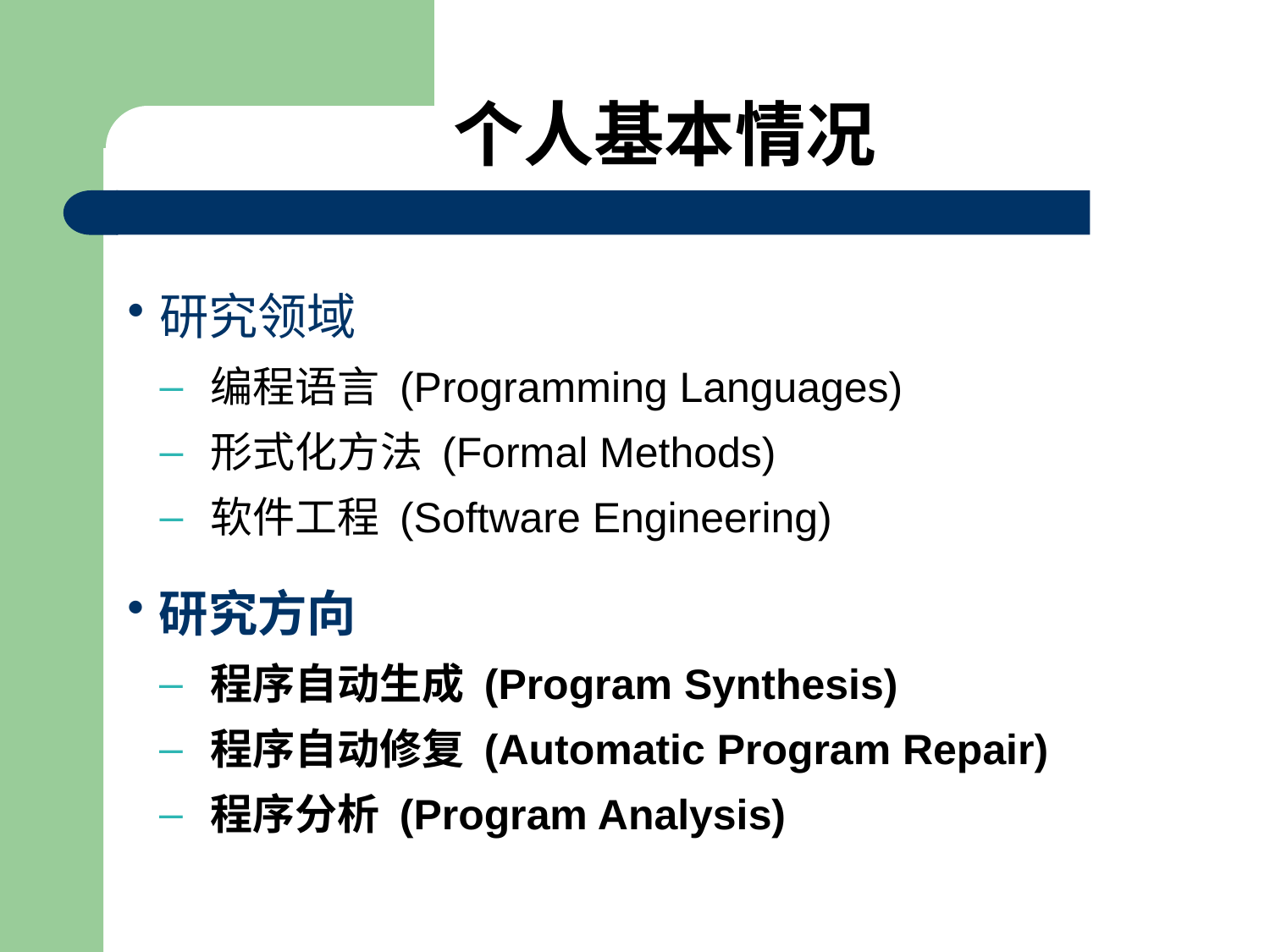

# 个人基本情况
研究领域
 编程语言 (Programming Languages)
 形式化方法 (Formal Methods)
 软件工程 (Software Engineering)

研究方向
 程序自动生成 (Program Synthesis)
 程序自动修复 (Automatic Program Repair)
 程序分析 (Program Analysis)
3